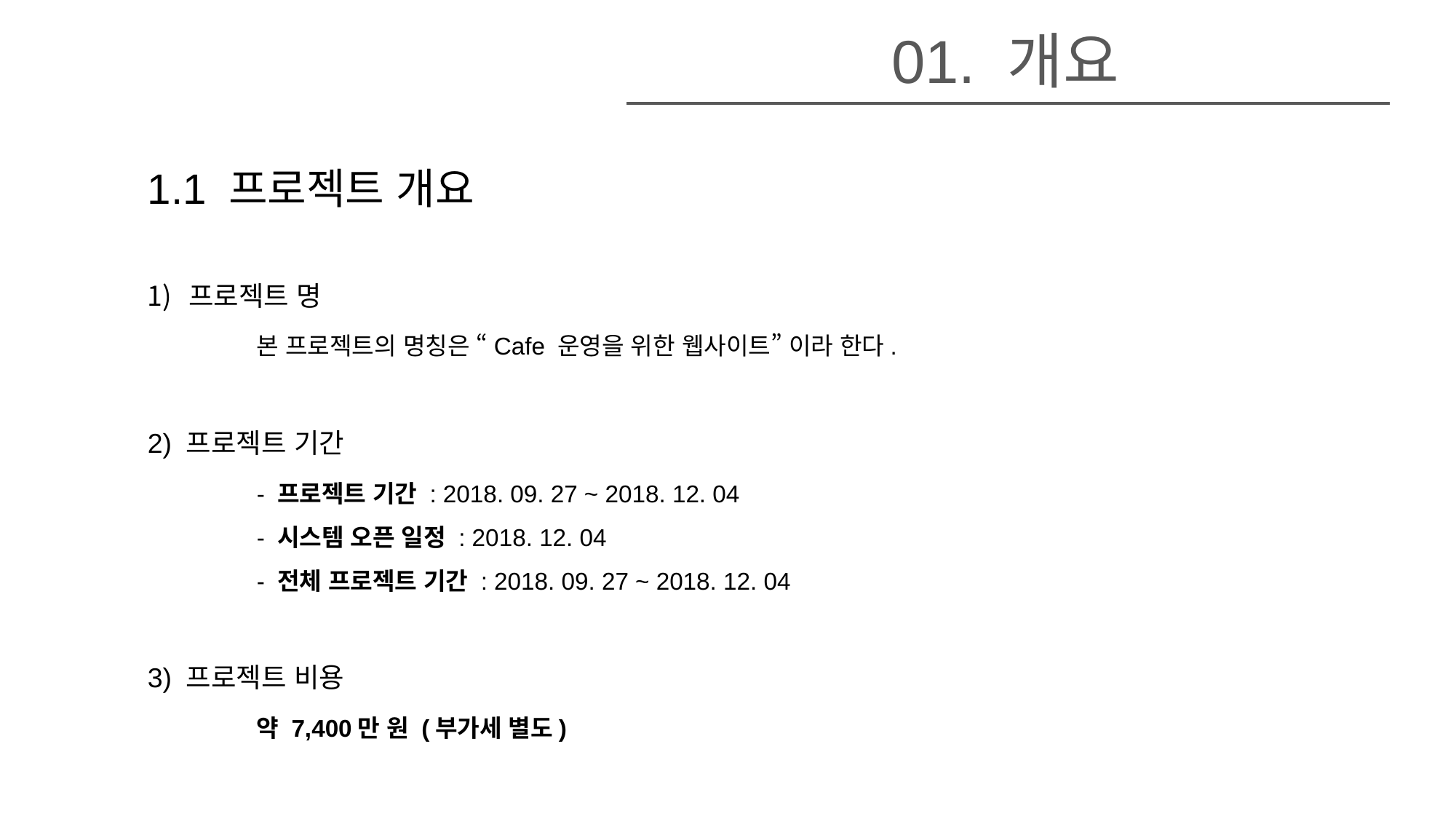

01. 개요
1.1 프로젝트 개요

프로젝트 명
	본 프로젝트의 명칭은 “Cafe 운영을 위한 웹사이트” 이라 한다.

2) 프로젝트 기간
	- 프로젝트 기간 : 2018. 09. 27 ~ 2018. 12. 04
	- 시스템 오픈 일정 : 2018. 12. 04
	- 전체 프로젝트 기간 : 2018. 09. 27 ~ 2018. 12. 04

3) 프로젝트 비용
	약 7,400만 원 (부가세 별도)